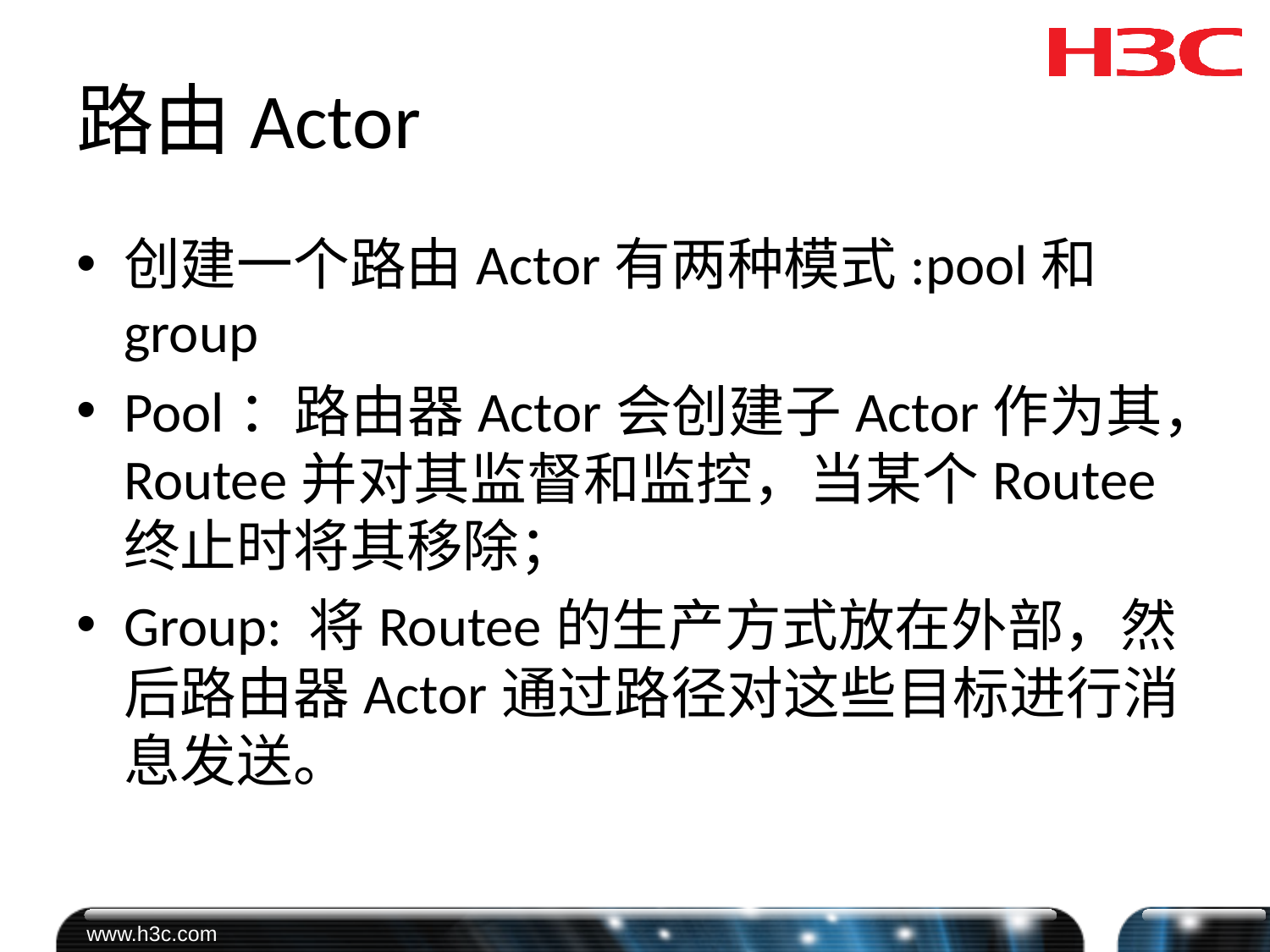

# 路由Actor
创建一个路由Actor有两种模式:pool和group
Pool：路由器Actor会创建子Actor作为其，Routee并对其监督和监控，当某个Routee终止时将其移除；
Group: 将Routee的生产方式放在外部，然后路由器Actor通过路径对这些目标进行消息发送。